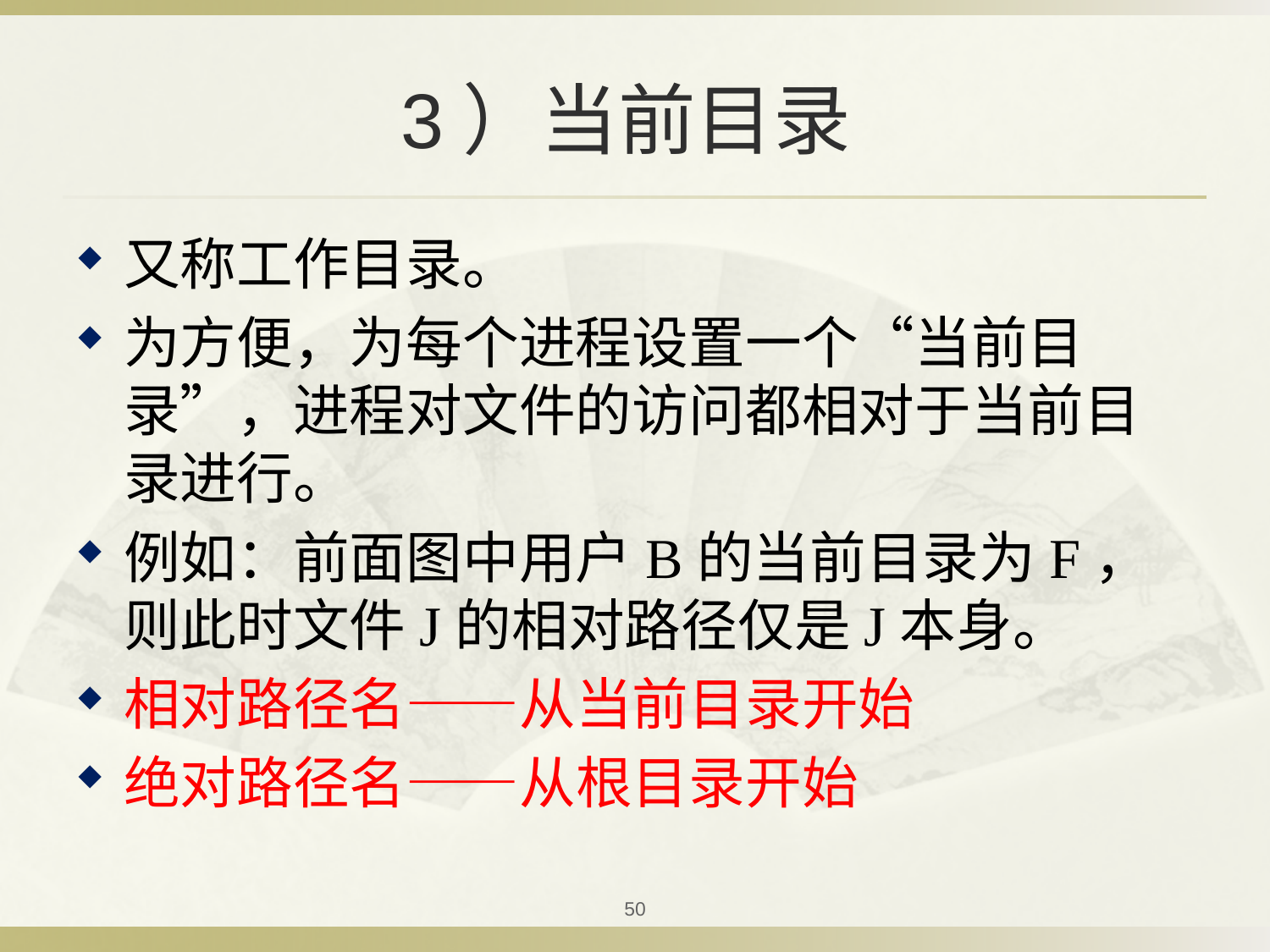

# 3）当前目录
又称工作目录。
为方便，为每个进程设置一个“当前目录”，进程对文件的访问都相对于当前目录进行。
例如：前面图中用户B的当前目录为F，则此时文件J的相对路径仅是J本身。
相对路径名——从当前目录开始
绝对路径名——从根目录开始
50